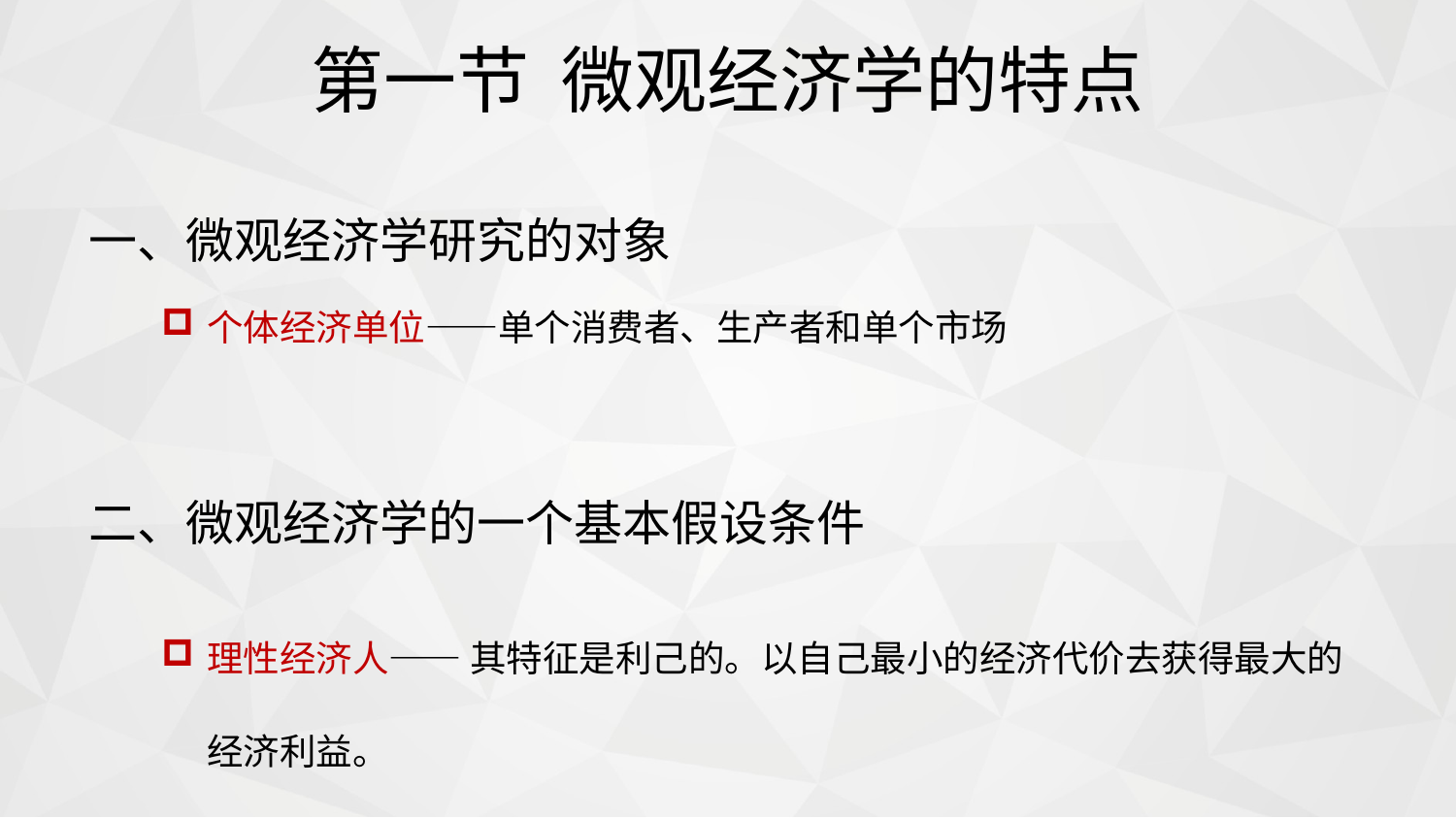

# 第一节  微观经济学的特点
一、微观经济学研究的对象
个体经济单位——单个消费者、生产者和单个市场

二、微观经济学的一个基本假设条件
理性经济人—— 其特征是利己的。以自己最小的经济代价去获得最大的经济利益。
3